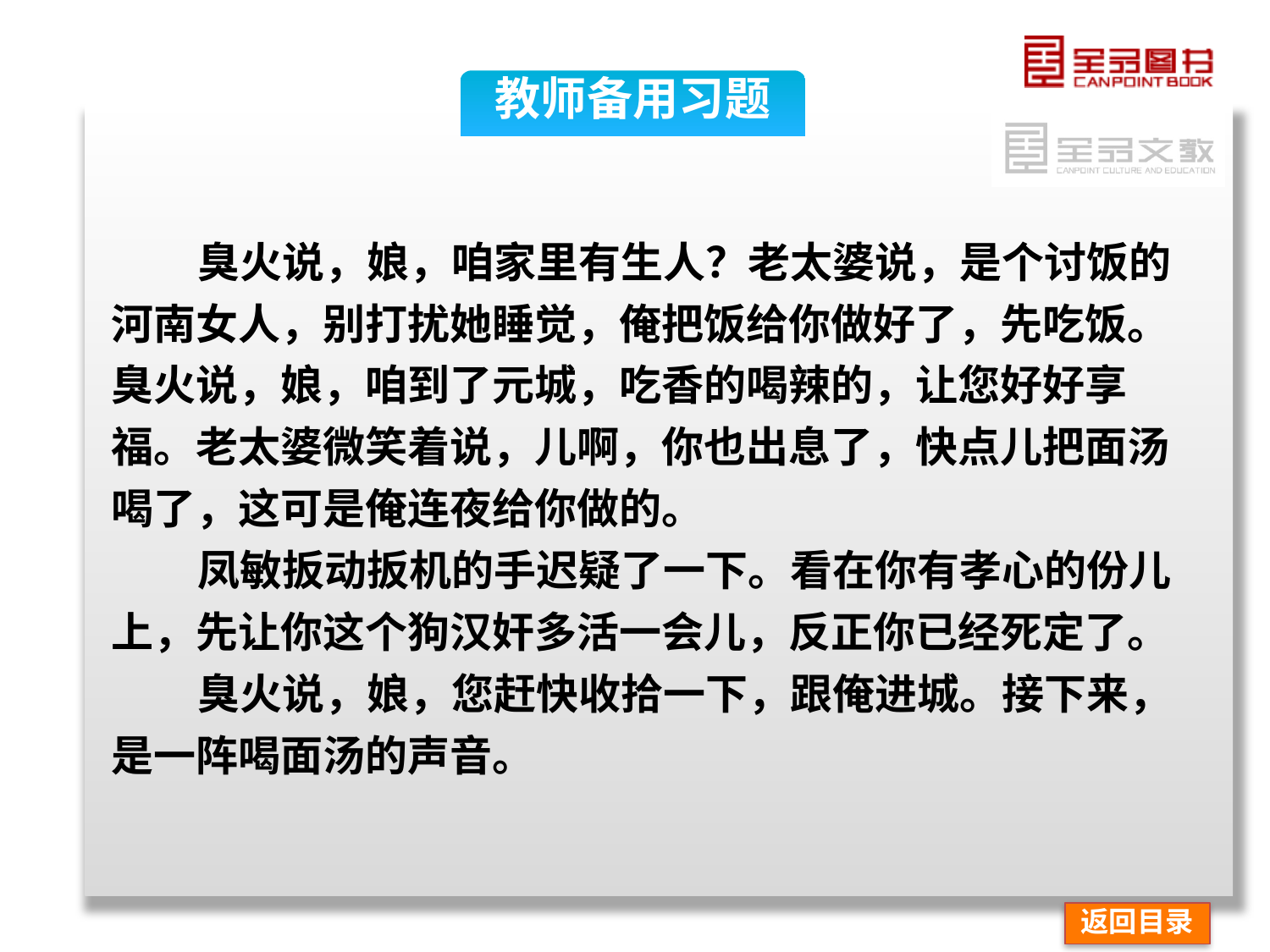

教师备用习题
臭火说，娘，咱家里有生人？老太婆说，是个讨饭的河南女人，别打扰她睡觉，俺把饭给你做好了，先吃饭。臭火说，娘，咱到了元城，吃香的喝辣的，让您好好享福。老太婆微笑着说，儿啊，你也出息了，快点儿把面汤喝了，这可是俺连夜给你做的。
凤敏扳动扳机的手迟疑了一下。看在你有孝心的份儿上，先让你这个狗汉奸多活一会儿，反正你已经死定了。
臭火说，娘，您赶快收拾一下，跟俺进城。接下来，是一阵喝面汤的声音。
返回目录